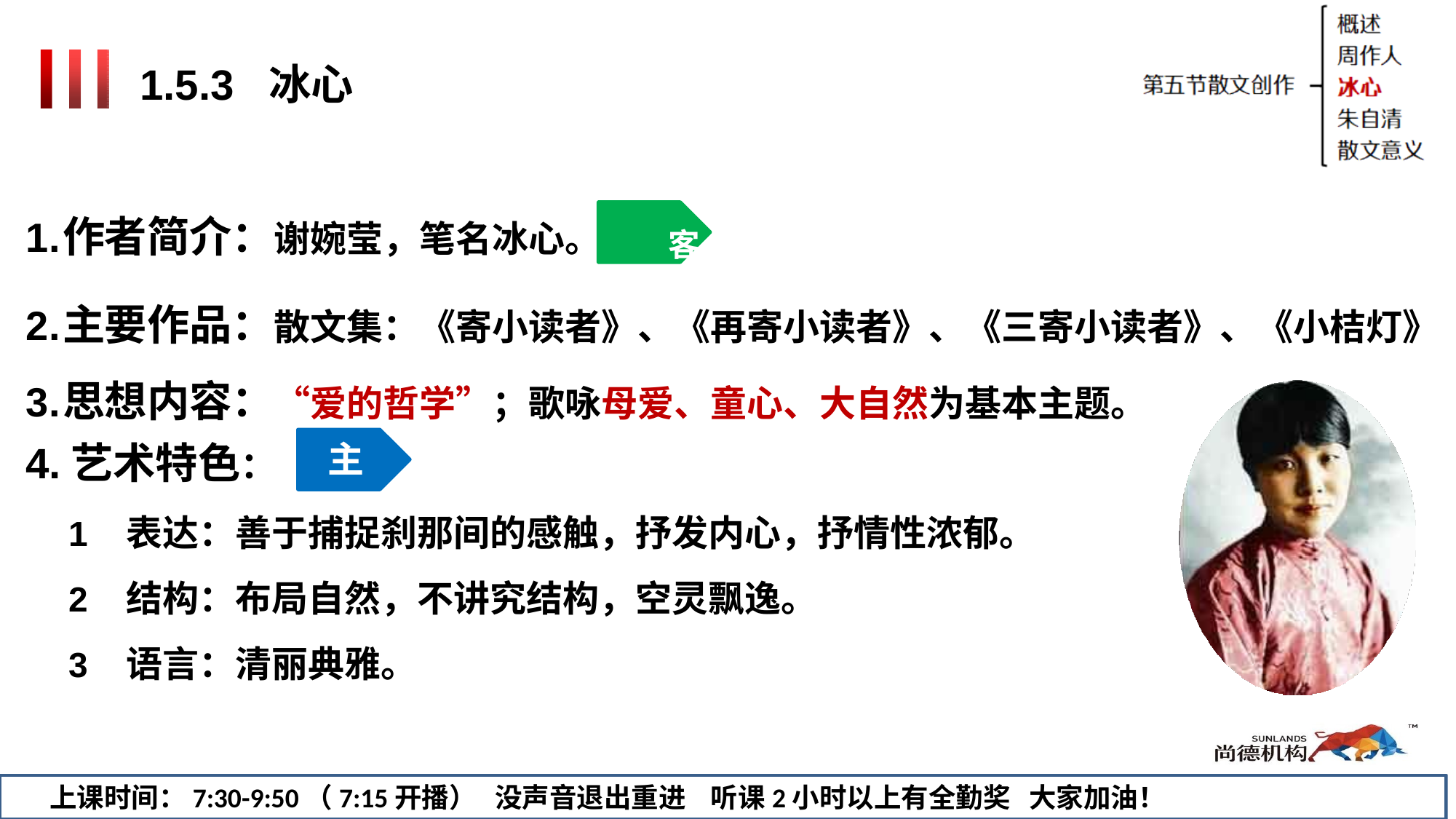

# 1.5.3	冰心
作者简介：谢婉莹，笔名冰心。	客
主要作品：散文集：《寄小读者》、《再寄小读者》、《三寄小读者》、《小桔灯》
思想内容：“爱的哲学”；歌咏母爱、童心、大自然为基本主题。

4.艺术特色：
主
表达：善于捕捉刹那间的感触，抒发内心，抒情性浓郁。
结构：布局自然，不讲究结构，空灵飘逸。
语言：清丽典雅。